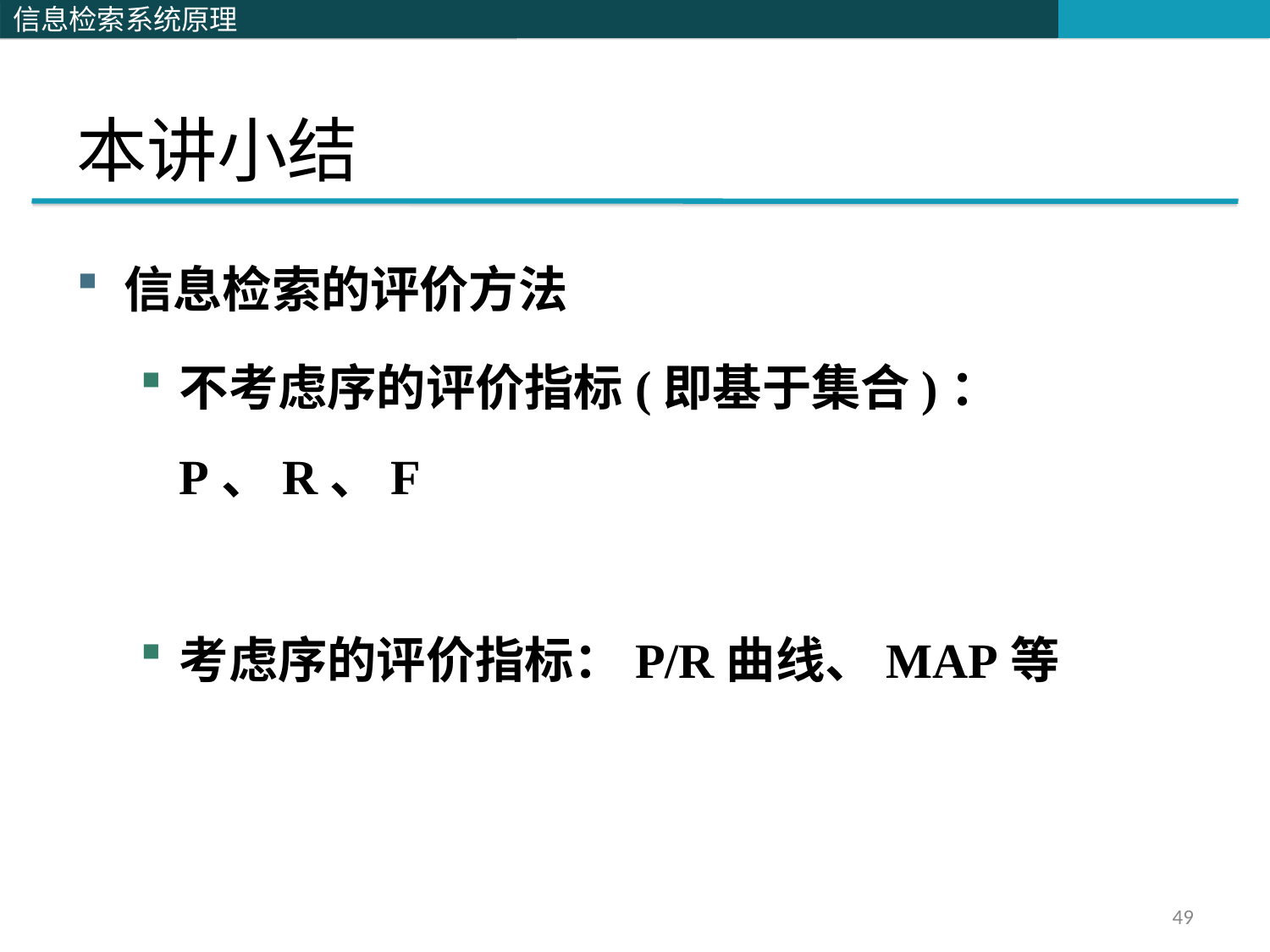

# 本讲小结
信息检索的评价方法
不考虑序的评价指标(即基于集合)：P、R、F

考虑序的评价指标：P/R曲线、MAP等
49